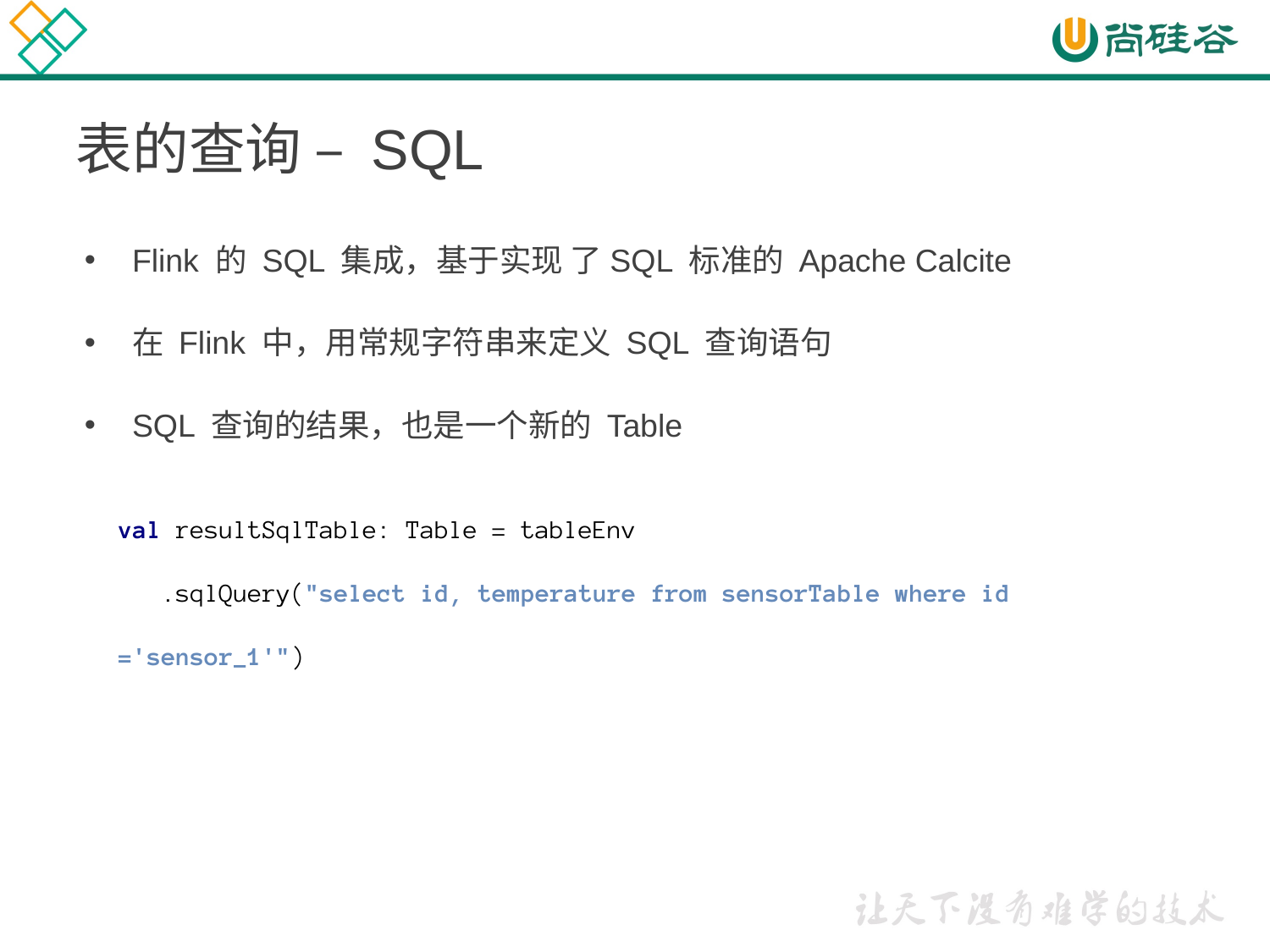

表的查询 – SQL
Flink 的 SQL 集成，基于实现 了SQL 标准的 Apache Calcite
在 Flink 中，用常规字符串来定义 SQL 查询语句
SQL 查询的结果，也是一个新的 Table
val resultSqlTable: Table = tableEnv
   .sqlQuery("select id, temperature from sensorTable where id ='sensor_1'")